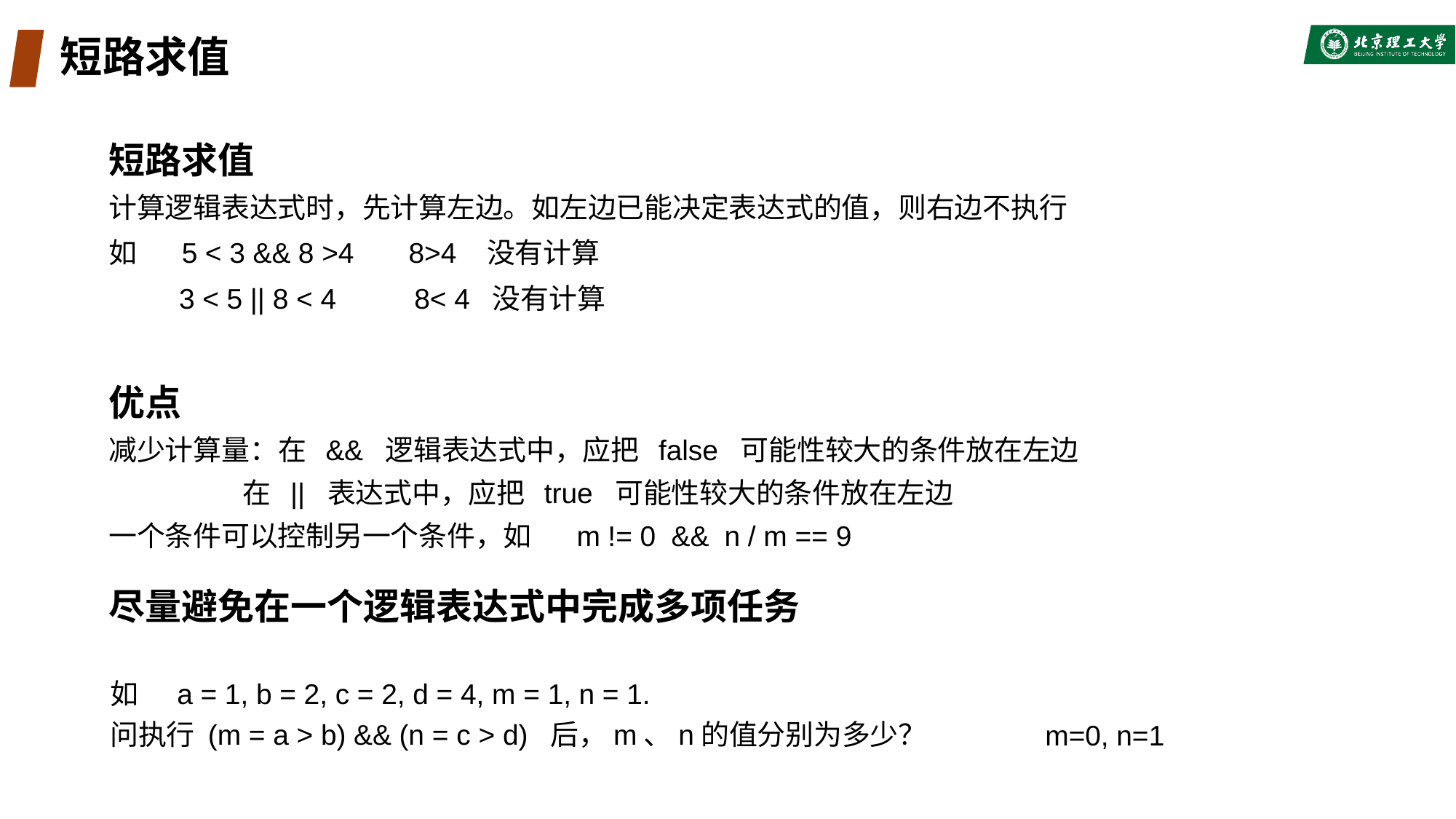

# 短路求值
短路求值
计算逻辑表达式时，先计算左边。如左边已能决定表达式的值，则右边不执行
如      5 < 3 && 8 >4       8>4   没有计算
         3 < 5 || 8 < 4          8< 4  没有计算

优点
减少计算量：在  &&  逻辑表达式中，应把  false  可能性较大的条件放在左边
                    在  ||  表达式中，应把  true  可能性较大的条件放在左边
一个条件可以控制另一个条件，如      m != 0  &&  n / m == 9
尽量避免在一个逻辑表达式中完成多项任务
      如     a = 1, b = 2, c = 2, d = 4, m = 1, n = 1.
      问执行 (m = a > b) && (n = c > d)  后，m、n的值分别为多少？
m=0, n=1